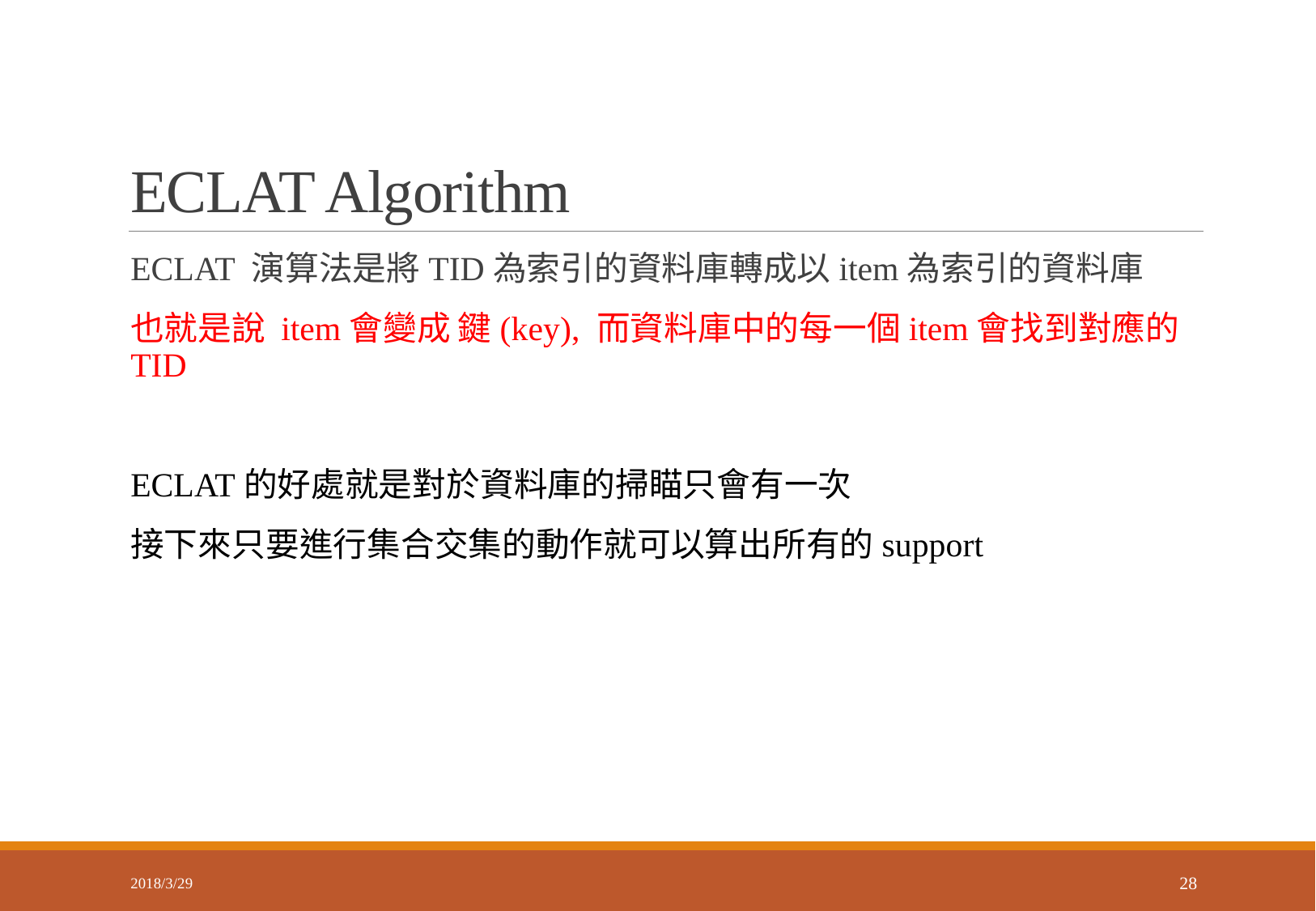

# ECLAT Algorithm
ECLAT 演算法是將TID為索引的資料庫轉成以item為索引的資料庫
也就是說 item會變成 鍵(key), 而資料庫中的每一個item會找到對應的TID

ECLAT的好處就是對於資料庫的掃瞄只會有一次
接下來只要進行集合交集的動作就可以算出所有的support

2018/3/29
28